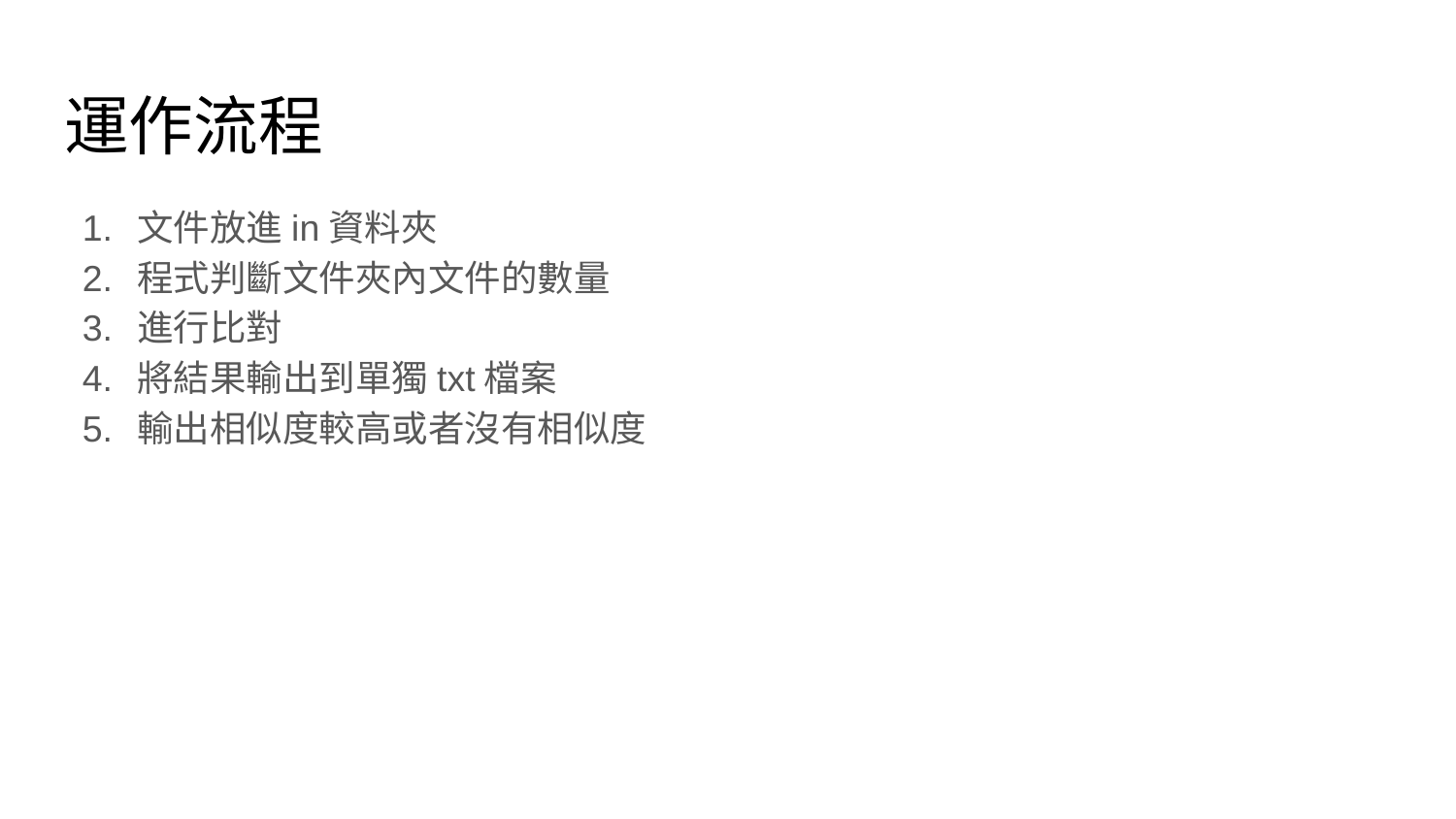

# 運作流程
文件放進in資料夾
程式判斷文件夾內文件的數量
進行比對
將結果輸出到單獨txt檔案
輸出相似度較高或者沒有相似度